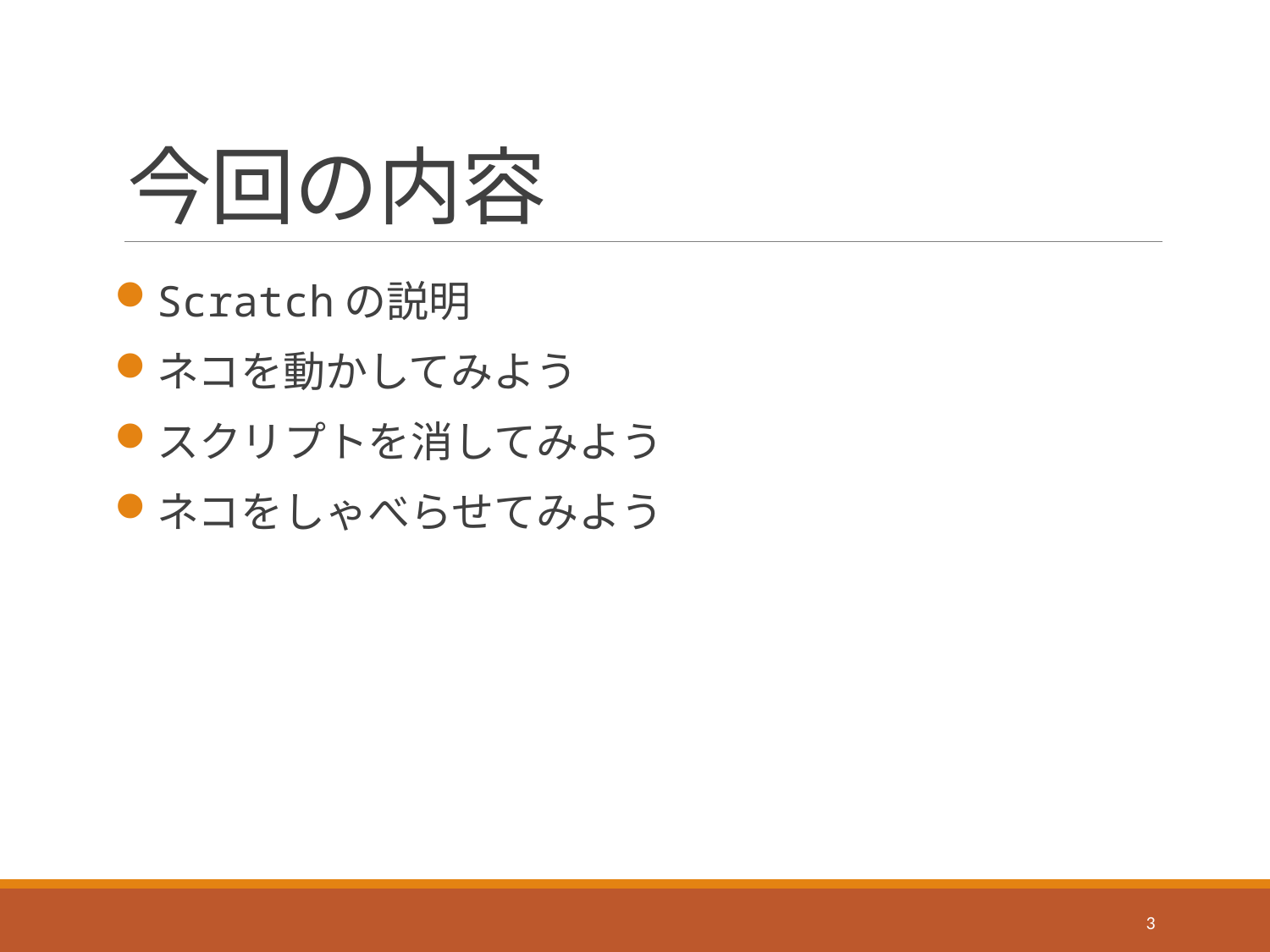

# 今回の内容
Scratchの説明
ネコを動かしてみよう
スクリプトを消してみよう
ネコをしゃべらせてみよう
3